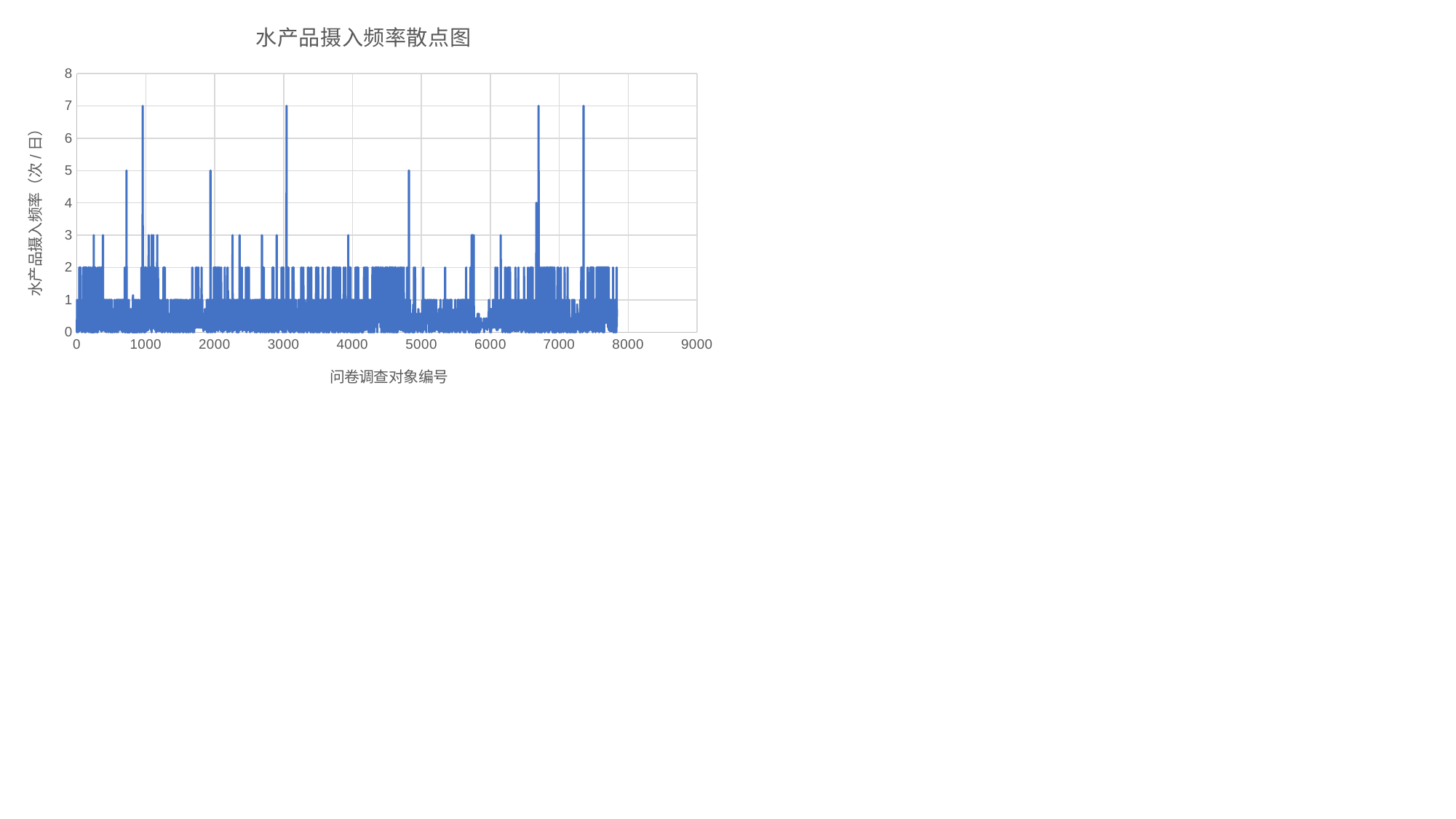

### Chart: 水产品摄入频率散点图

| Category | 水产频率/日 |
|---|---|